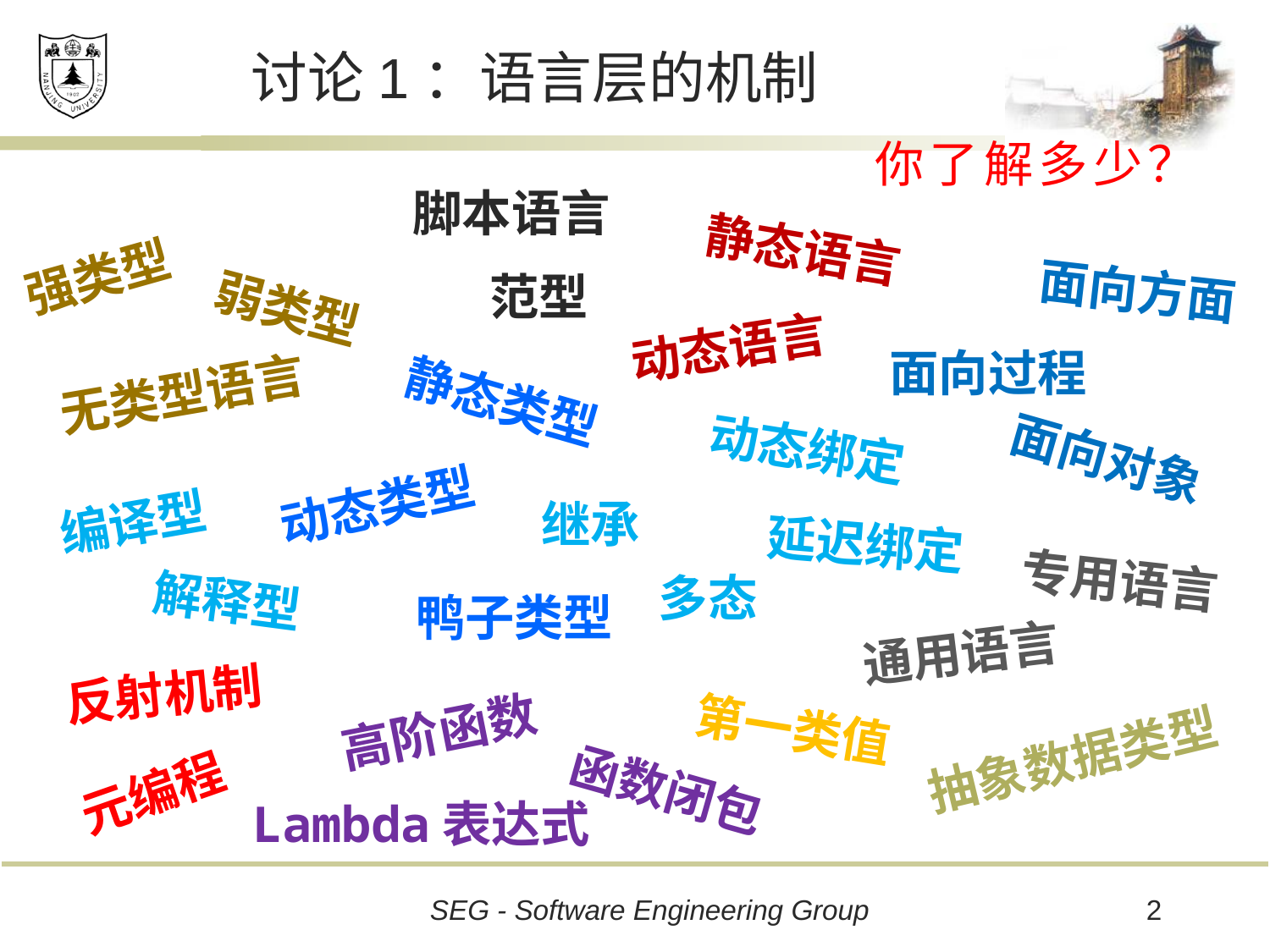

# 讨论1：语言层的机制
你了解多少？
脚本语言
静态语言
强类型
面向方面
范型
弱类型
动态语言
面向过程
无类型语言
静态类型
动态绑定
面向对象
动态类型
编译型
继承
延迟绑定
专用语言
多态
解释型
鸭子类型
通用语言
反射机制
第一类值
高阶函数
抽象数据类型
函数闭包
元编程
Lambda表达式
2
SEG - Software Engineering Group